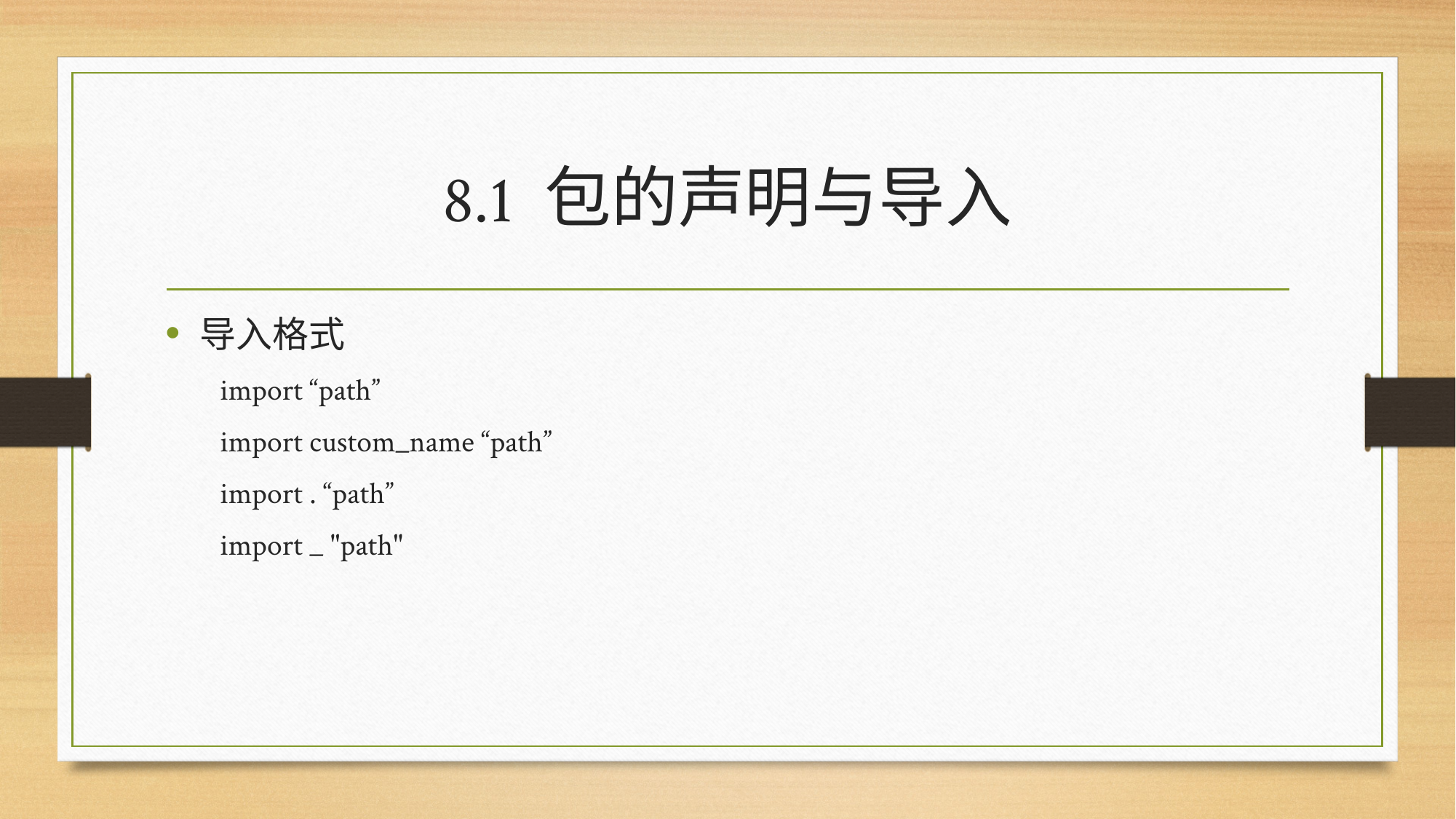

# 8.1 包的声明与导入
导入格式
import “path”
import custom_name “path”
import . “path”
import _ "path"